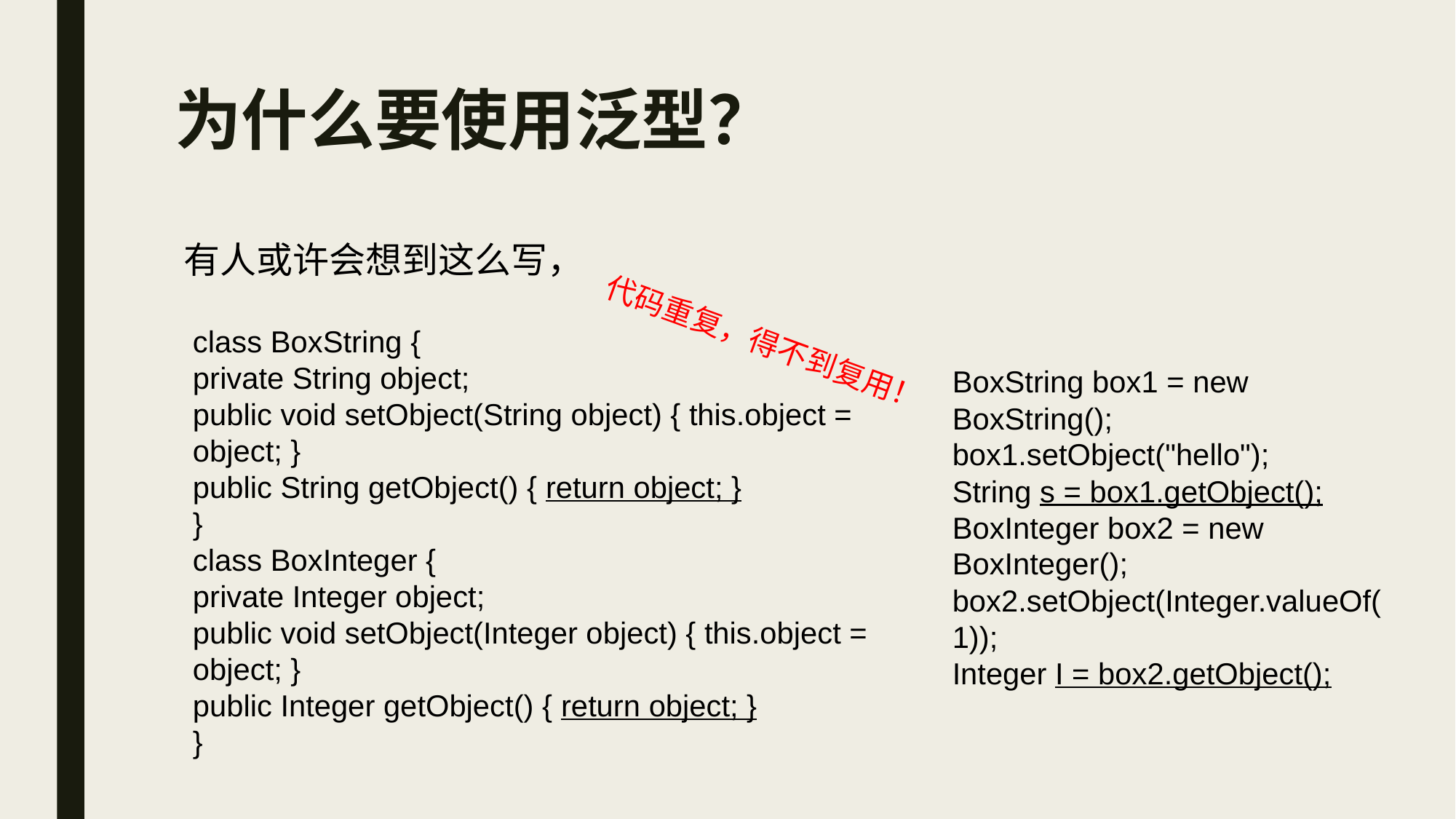

# 为什么要使用泛型？
有人或许会想到这么写，
class BoxString {
private String object;
public void setObject(String object) { this.object = object; }
public String getObject() { return object; }
}
class BoxInteger {
private Integer object;
public void setObject(Integer object) { this.object = object; }
public Integer getObject() { return object; }
}
代码重复，得不到复用！
BoxString box1 = new BoxString();
box1.setObject("hello");
String s = box1.getObject();
BoxInteger box2 = new BoxInteger();
box2.setObject(Integer.valueOf(1));
Integer I = box2.getObject();